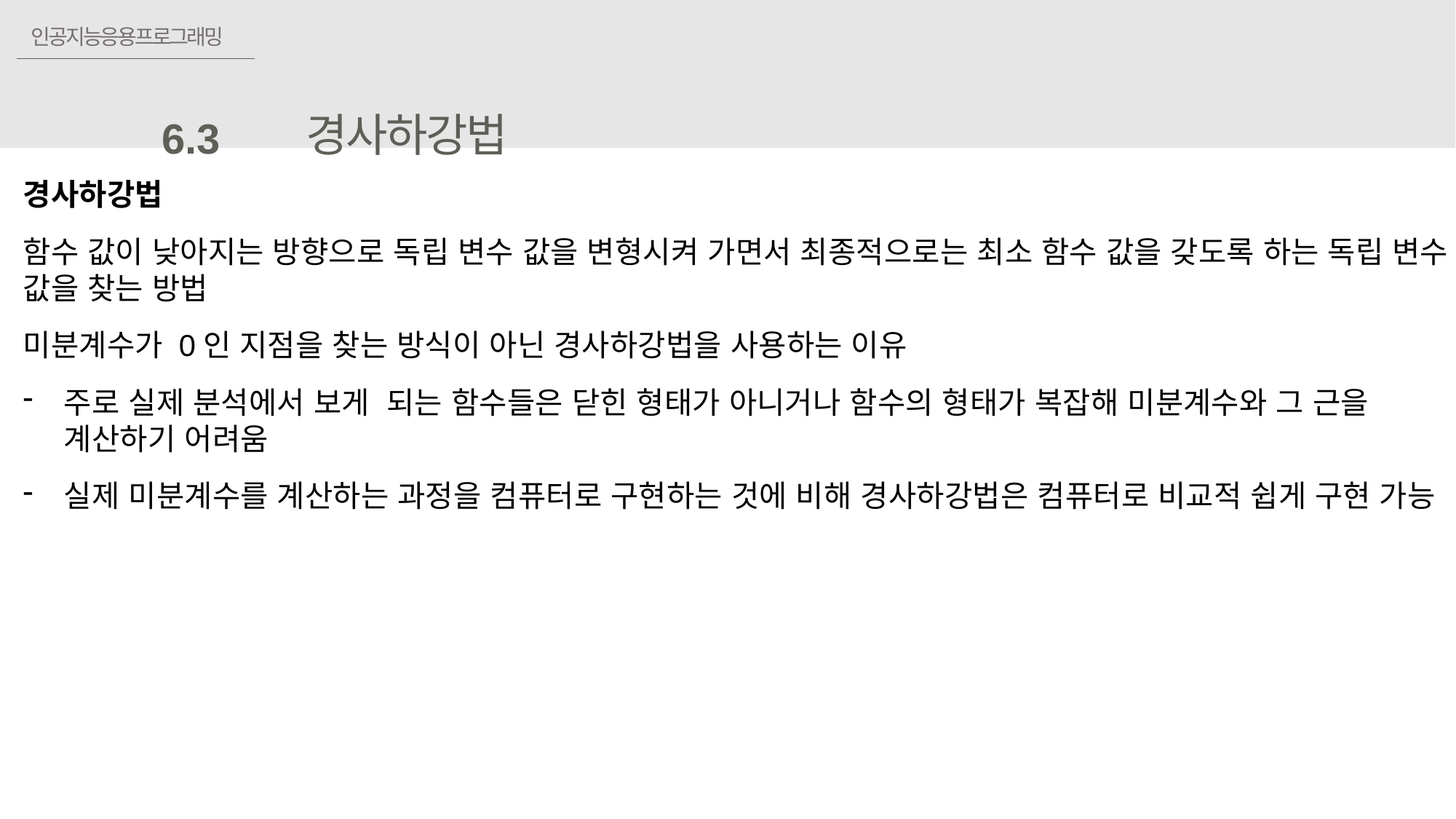

인공지능응용프로그래밍
# 6.3	 경사하강법

경사하강법
함수 값이 낮아지는 방향으로 독립 변수 값을 변형시켜 가면서 최종적으로는 최소 함수 값을 갖도록 하는 독립 변수 값을 찾는 방법
미분계수가 0인 지점을 찾는 방식이 아닌 경사하강법을 사용하는 이유
주로 실제 분석에서 보게  되는 함수들은 닫힌 형태가 아니거나 함수의 형태가 복잡해 미분계수와 그 근을 계산하기 어려움
실제 미분계수를 계산하는 과정을 컴퓨터로 구현하는 것에 비해 경사하강법은 컴퓨터로 비교적 쉽게 구현 가능